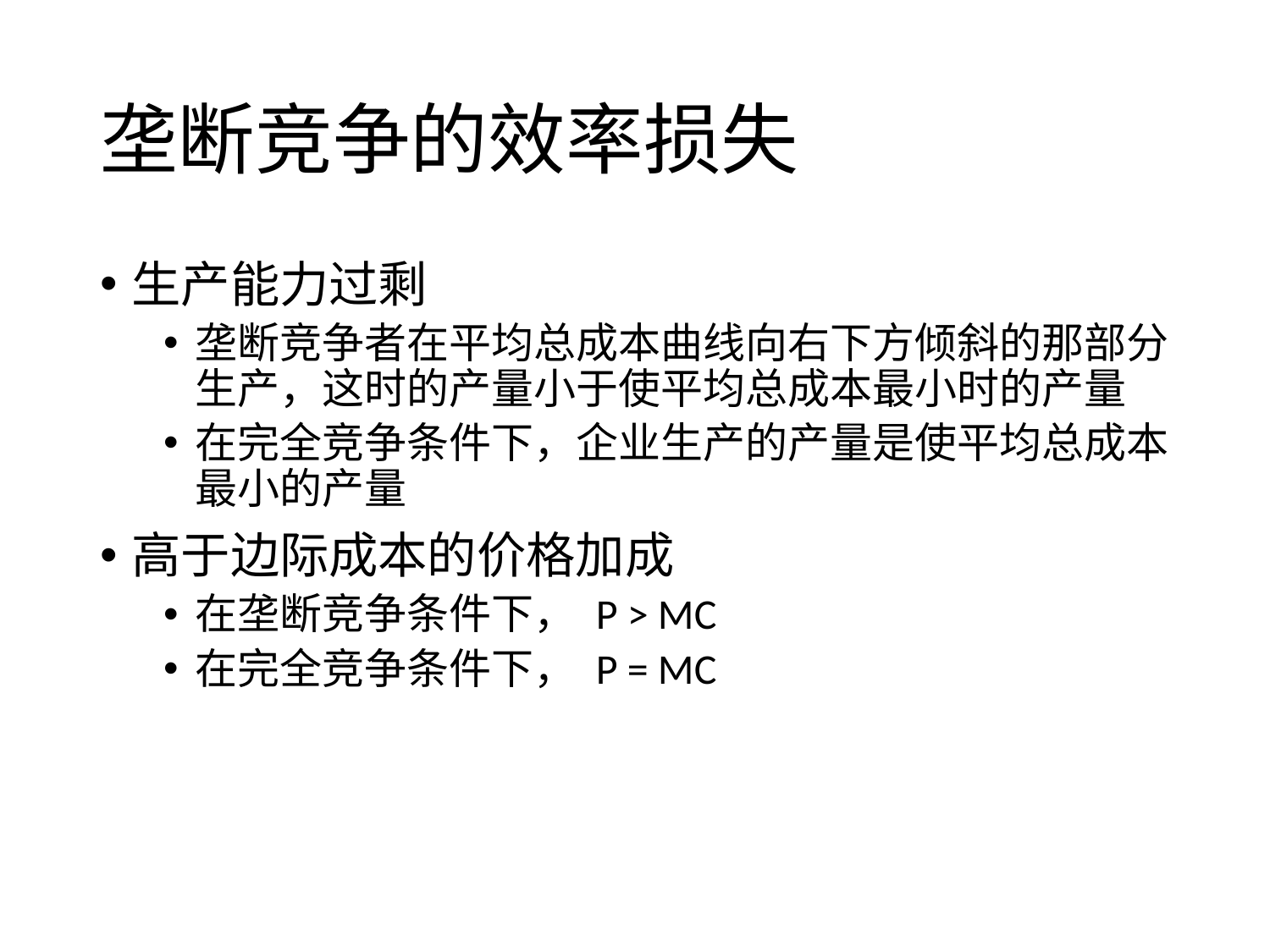

# 垄断竞争的效率损失
生产能力过剩
垄断竞争者在平均总成本曲线向右下方倾斜的那部分生产，这时的产量小于使平均总成本最小时的产量
在完全竞争条件下，企业生产的产量是使平均总成本最小的产量
高于边际成本的价格加成
在垄断竞争条件下， P > MC
在完全竞争条件下， P = MC